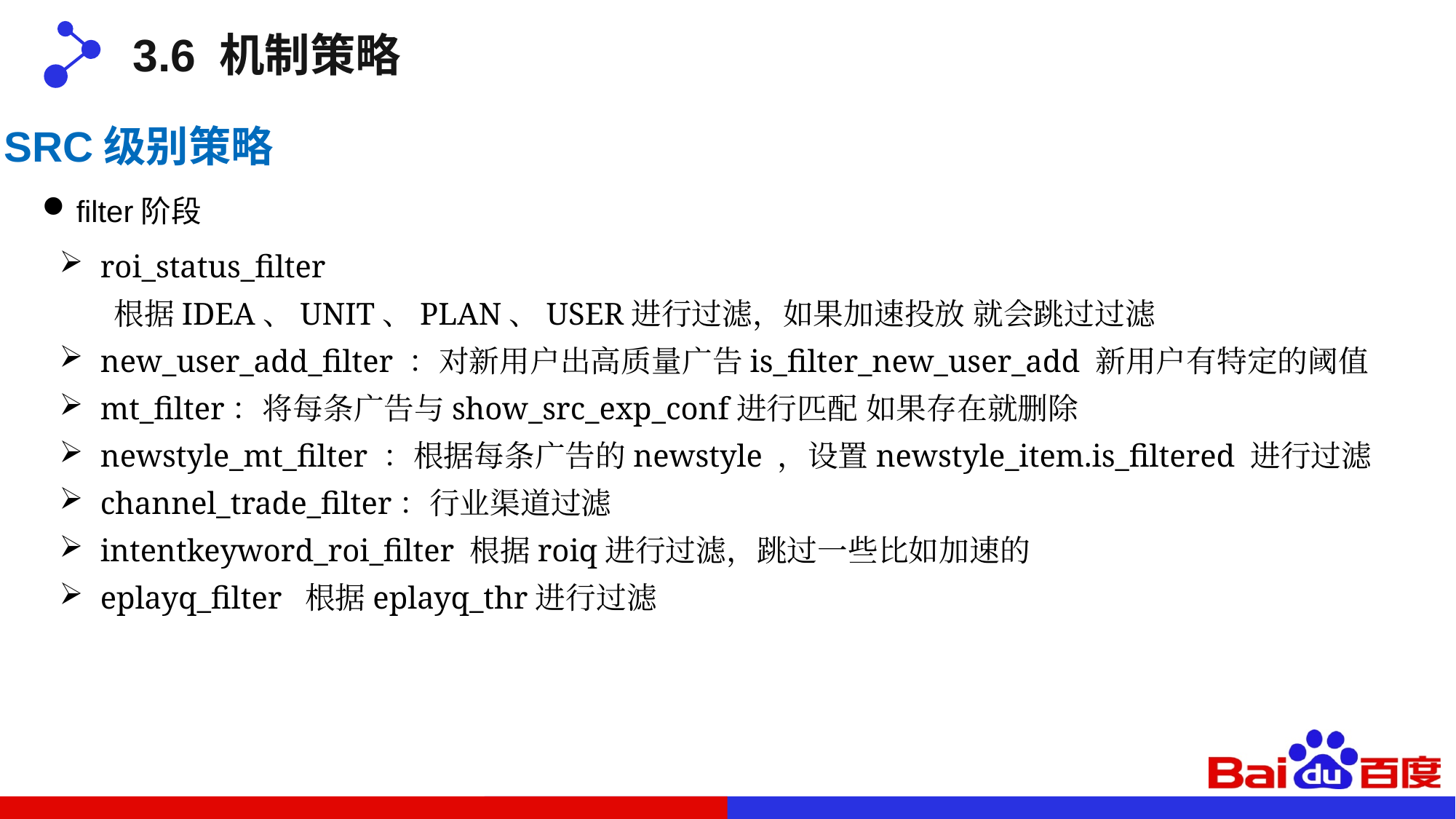

3.6 机制策略
SRC级别策略
filter阶段
roi_status_filter
根据IDEA、UNIT、PLAN、USER进行过滤，如果加速投放 就会跳过过滤
new_user_add_filter ：对新用户出高质量广告is_filter_new_user_add 新用户有特定的阈值
mt_filter：将每条广告与show_src_exp_conf进行匹配 如果存在就删除
newstyle_mt_filter ：根据每条广告的newstyle ，设置newstyle_item.is_filtered 进行过滤
channel_trade_filter：行业渠道过滤
intentkeyword_roi_filter 根据roiq进行过滤，跳过一些比如加速的
eplayq_filter  根据eplayq_thr进行过滤